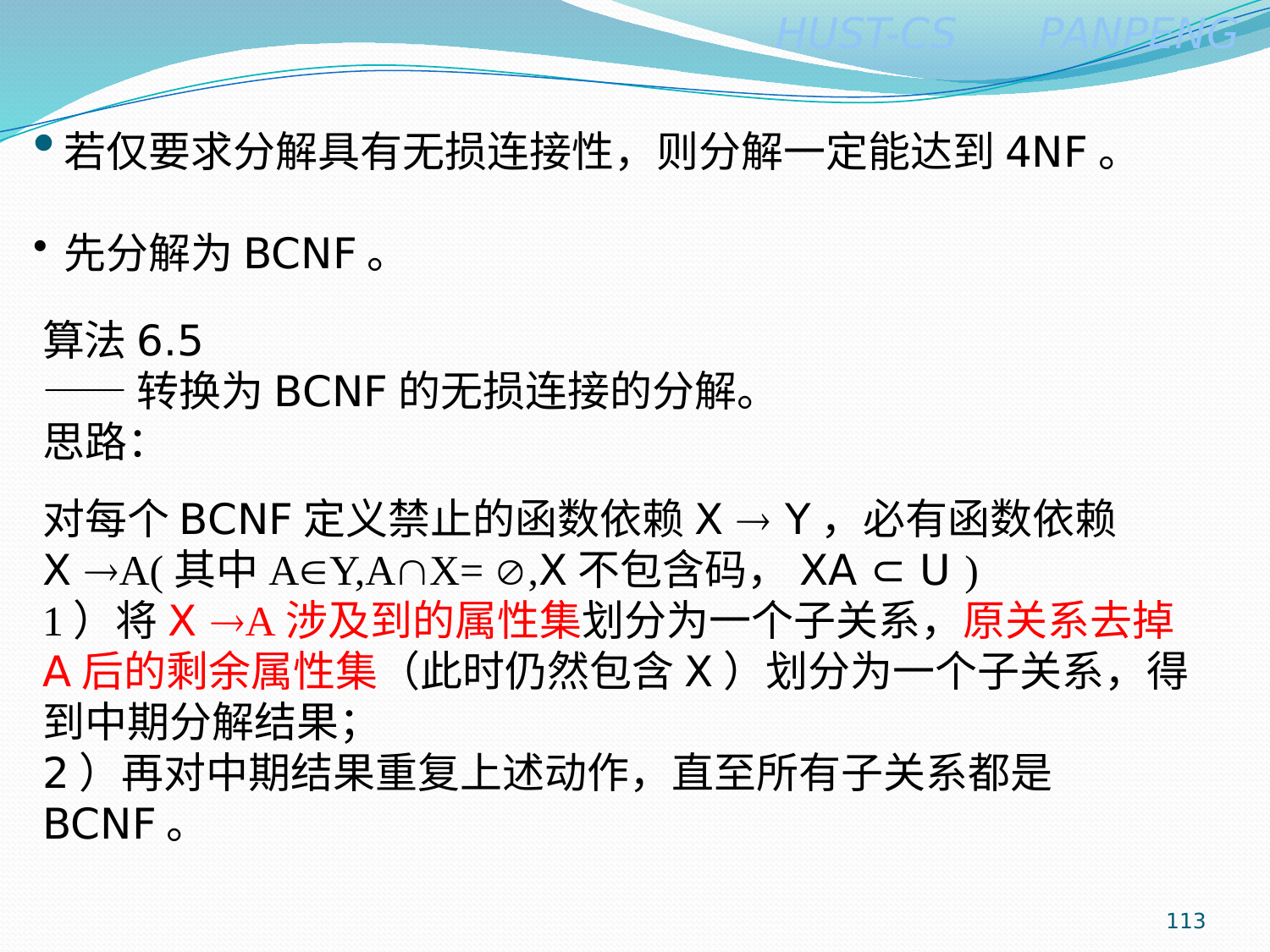

若仅要求分解具有无损连接性，则分解一定能达到4NF。

先分解为BCNF。
算法6.5
——转换为BCNF的无损连接的分解。
思路：
对每个BCNF定义禁止的函数依赖X → Y，必有函数依赖
X →A(其中A∈Y,A∩X= ∅,X不包含码，XA ⊂ U )
1）将X →A涉及到的属性集划分为一个子关系，原关系去掉A后的剩余属性集（此时仍然包含X）划分为一个子关系，得到中期分解结果；
2）再对中期结果重复上述动作，直至所有子关系都是BCNF。
113